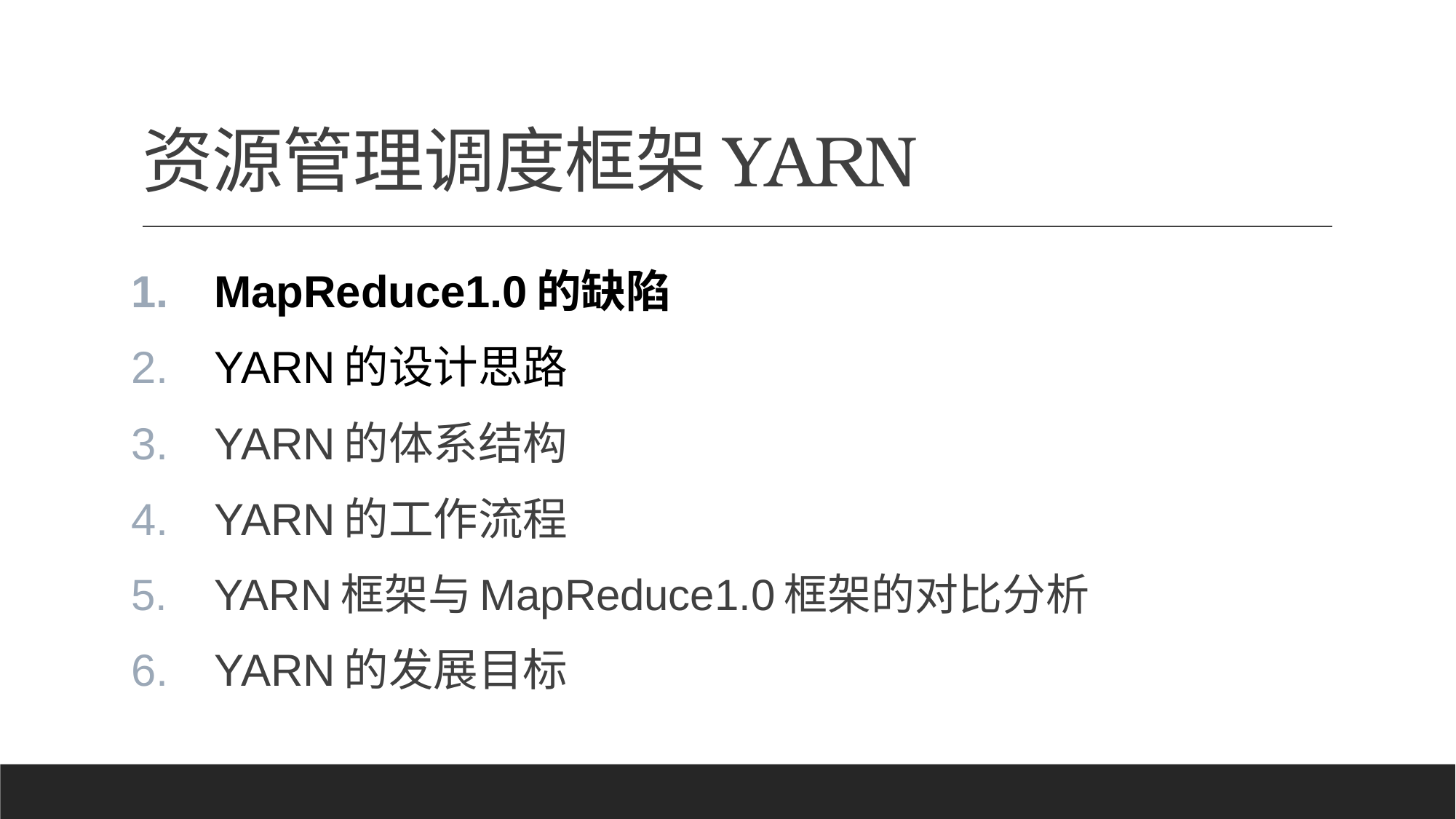

# 资源管理调度框架YARN
MapReduce1.0的缺陷
YARN的设计思路
YARN的体系结构
YARN的工作流程
YARN框架与MapReduce1.0框架的对比分析
YARN的发展目标